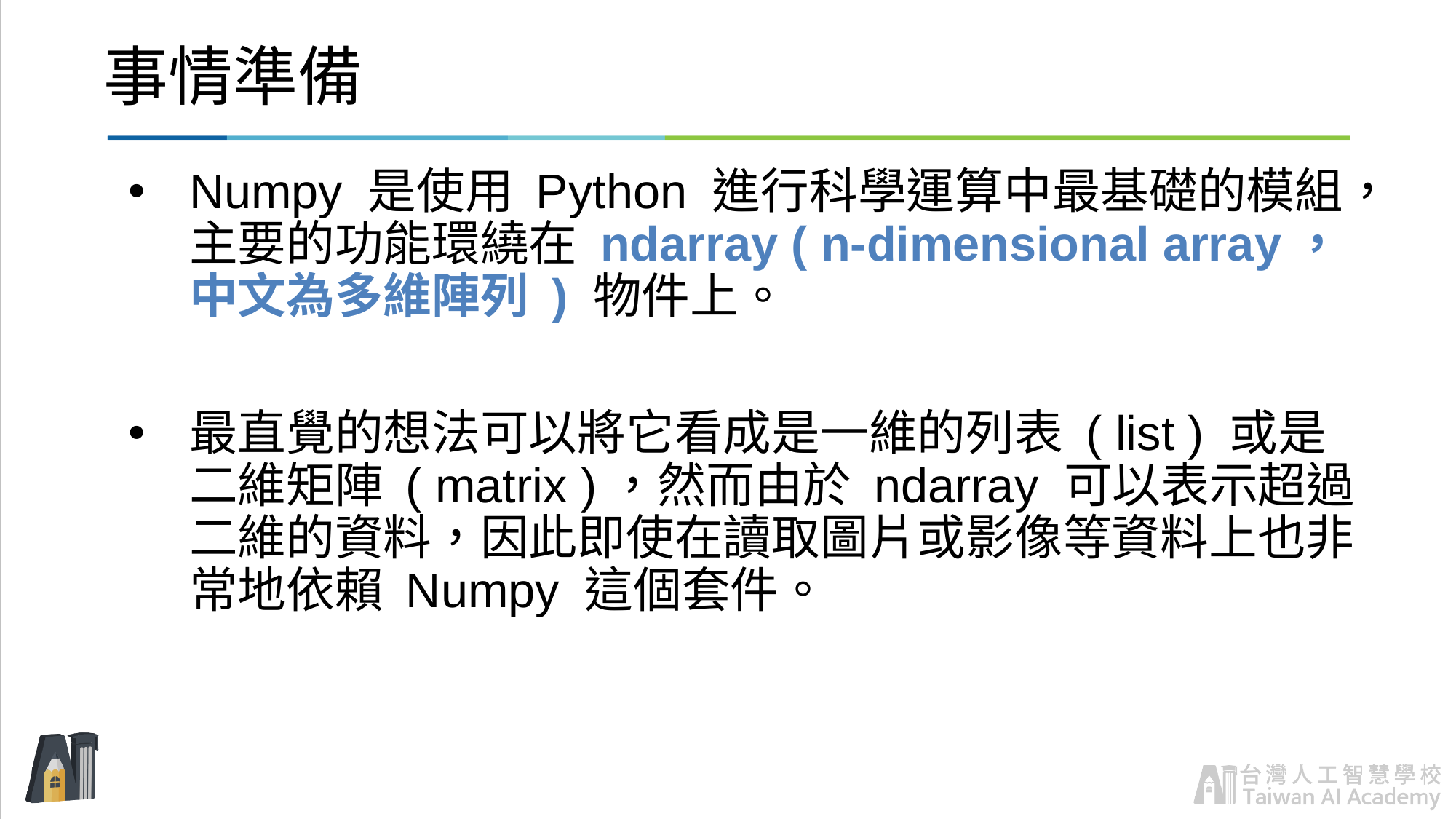

# 事情準備
Numpy 是使用 Python 進行科學運算中最基礎的模組，主要的功能環繞在 ndarray ( n-dimensional array，中文為多維陣列 ) 物件上。

最直覺的想法可以將它看成是一維的列表 ( list ) 或是二維矩陣 ( matrix )，然而由於 ndarray 可以表示超過二維的資料，因此即使在讀取圖片或影像等資料上也非常地依賴 Numpy 這個套件。